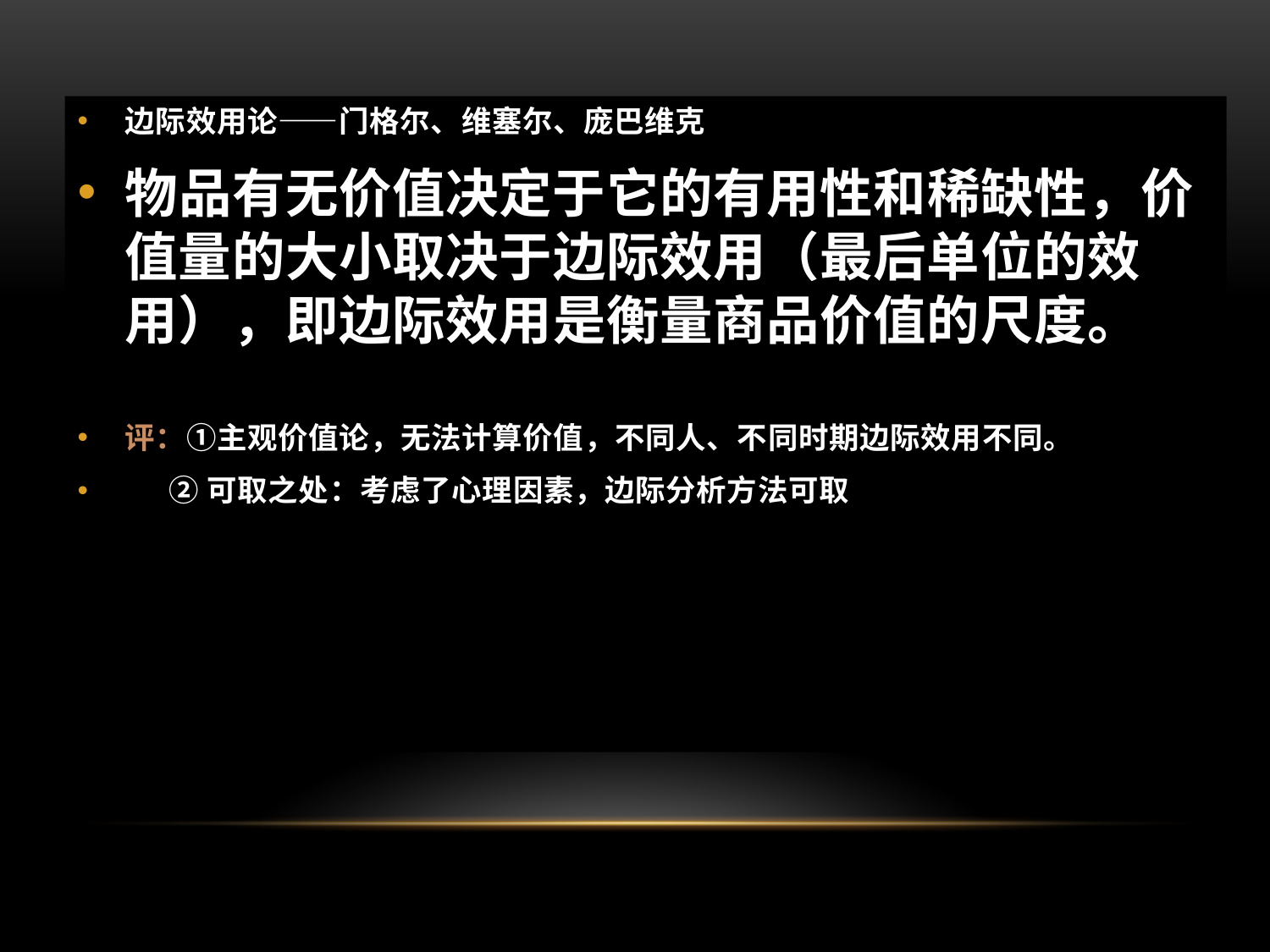

边际效用论——门格尔、维塞尔、庞巴维克
物品有无价值决定于它的有用性和稀缺性，价值量的大小取决于边际效用（最后单位的效用），即边际效用是衡量商品价值的尺度。

评：①主观价值论，无法计算价值，不同人、不同时期边际效用不同。
      ②可取之处：考虑了心理因素，边际分析方法可取